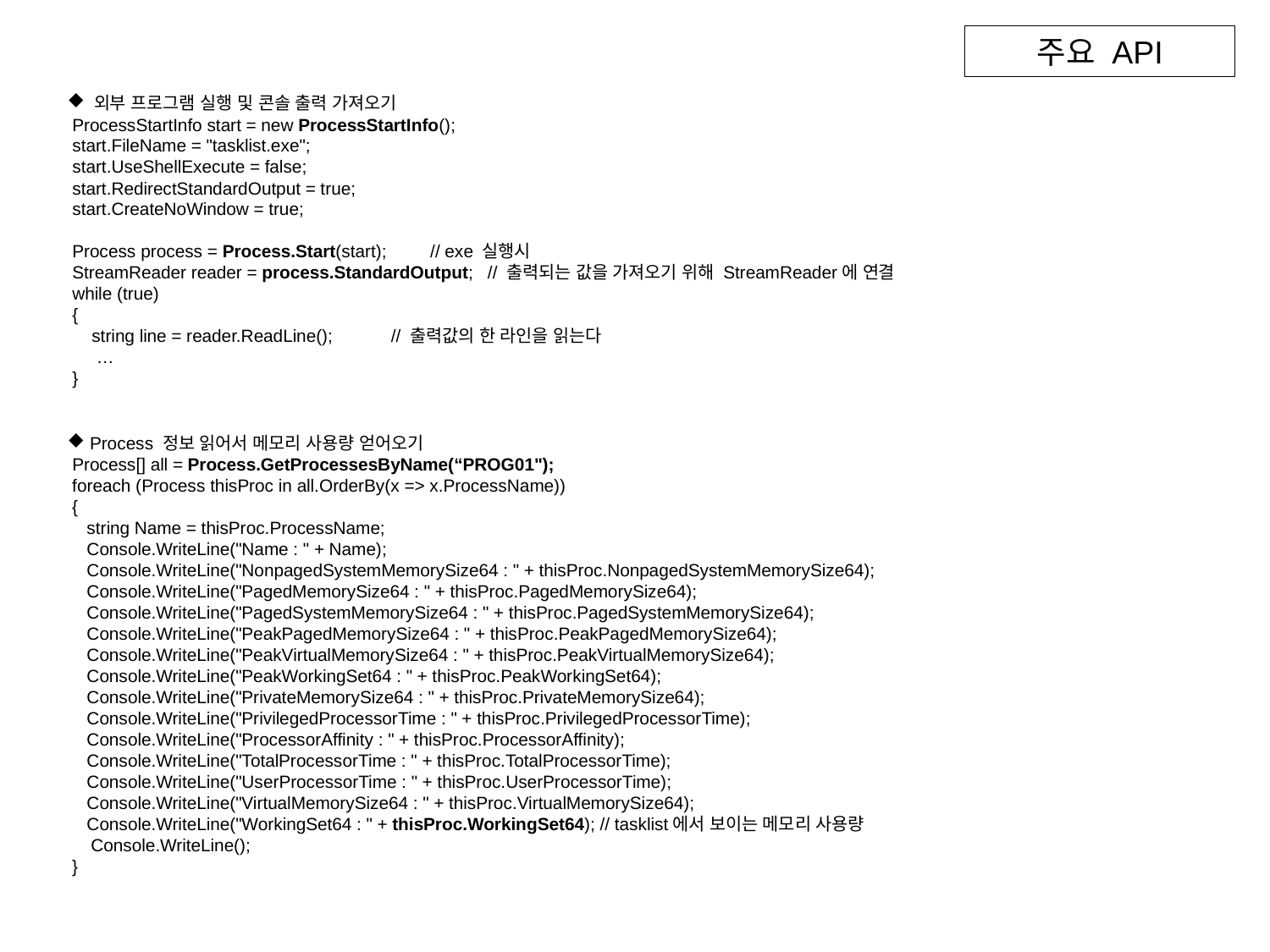

주요 API
 외부 프로그램 실행 및 콘솔 출력 가져오기
 ProcessStartInfo start = new ProcessStartInfo();
 start.FileName = "tasklist.exe";
 start.UseShellExecute = false;
 start.RedirectStandardOutput = true;
 start.CreateNoWindow = true;

 Process process = Process.Start(start);         // exe 실행시
 StreamReader reader = process.StandardOutput;   // 출력되는 값을 가져오기 위해 StreamReader에 연결
 while (true)
 {
     string line = reader.ReadLine();            // 출력값의 한 라인을 읽는다
      …
 }
 Process 정보 읽어서 메모리 사용량 얻어오기
 Process[] all = Process.GetProcessesByName(“PROG01"); 
 foreach (Process thisProc in all.OrderBy(x => x.ProcessName)) 
 { 
    string Name = thisProc.ProcessName; 
    Console.WriteLine("Name : " + Name); 
    Console.WriteLine("NonpagedSystemMemorySize64 : " + thisProc.NonpagedSystemMemorySize64); 
    Console.WriteLine("PagedMemorySize64 : " + thisProc.PagedMemorySize64); 
    Console.WriteLine("PagedSystemMemorySize64 : " + thisProc.PagedSystemMemorySize64); 
    Console.WriteLine("PeakPagedMemorySize64 : " + thisProc.PeakPagedMemorySize64); 
    Console.WriteLine("PeakVirtualMemorySize64 : " + thisProc.PeakVirtualMemorySize64); 
    Console.WriteLine("PeakWorkingSet64 : " + thisProc.PeakWorkingSet64); 
    Console.WriteLine("PrivateMemorySize64 : " + thisProc.PrivateMemorySize64); 
    Console.WriteLine("PrivilegedProcessorTime : " + thisProc.PrivilegedProcessorTime); 
    Console.WriteLine("ProcessorAffinity : " + thisProc.ProcessorAffinity); 
    Console.WriteLine("TotalProcessorTime : " + thisProc.TotalProcessorTime); 
    Console.WriteLine("UserProcessorTime : " + thisProc.UserProcessorTime); 
    Console.WriteLine("VirtualMemorySize64 : " + thisProc.VirtualMemorySize64); 
    Console.WriteLine("WorkingSet64 : " + thisProc.WorkingSet64); // tasklist에서 보이는 메모리 사용량
    Console.WriteLine(); 
 }